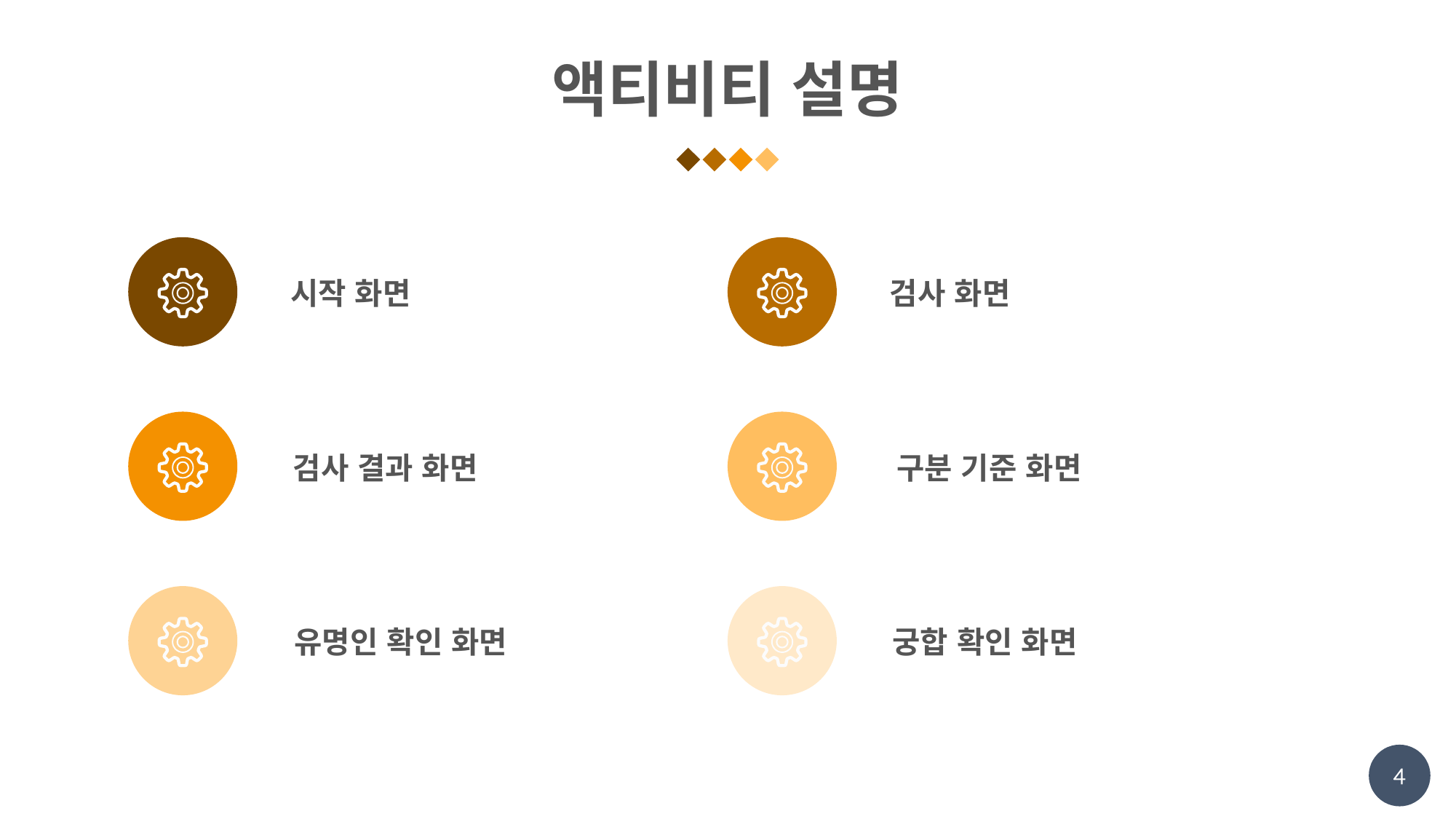

# 액티비티 설명

시작 화면
검사 화면

검사 결과 화면
구분 기준 화면

유명인 확인 화면
궁합 확인 화면
4